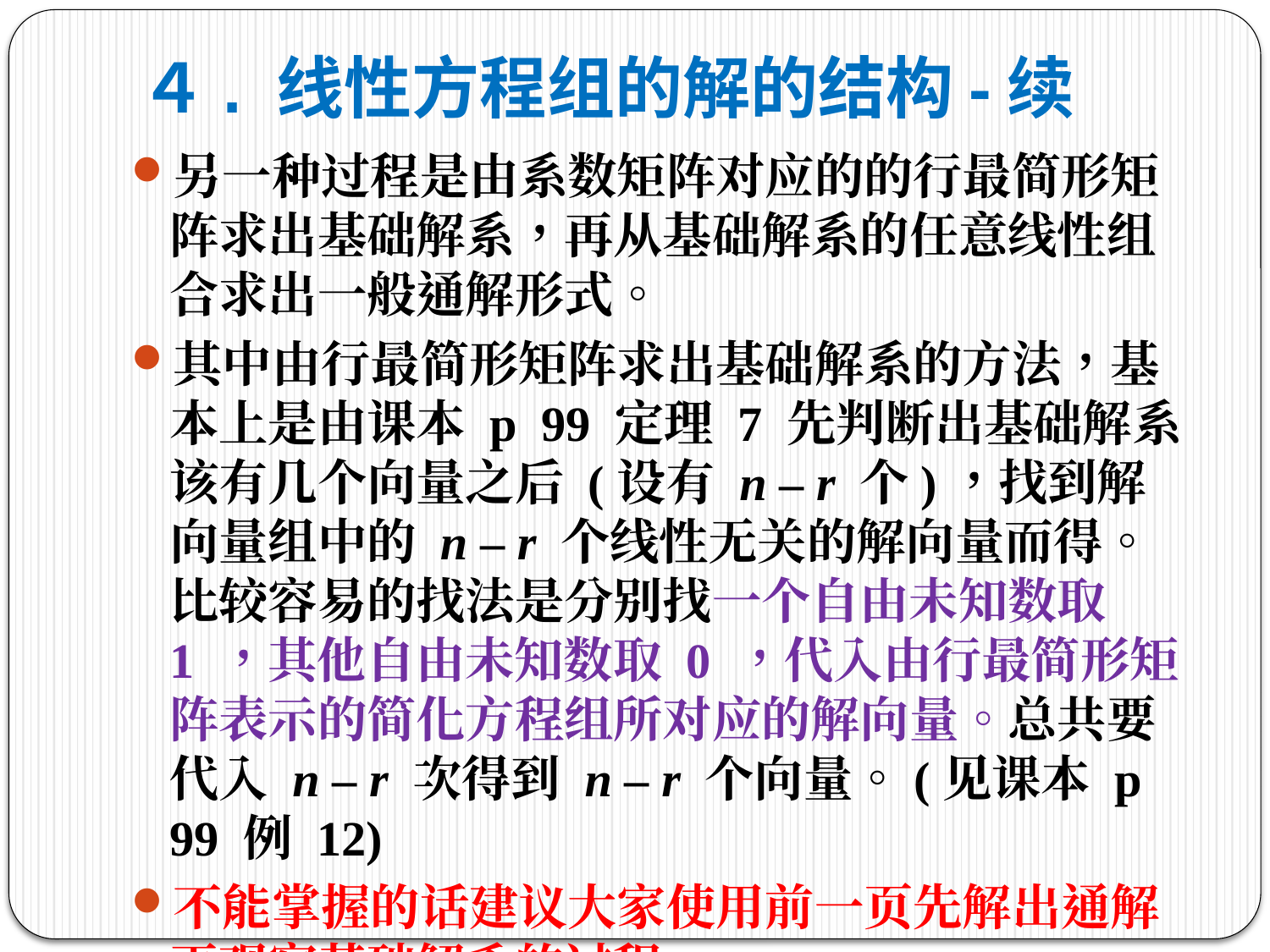

# ４. 线性方程组的解的结构-续
另一种过程是由系数矩阵对应的的行最简形矩阵求出基础解系，再从基础解系的任意线性组合求出一般通解形式。
其中由行最简形矩阵求出基础解系的方法，基本上是由课本 p  99 定理 7 先判断出基础解系该有几个向量之后 (设有 n – r 个)，找到解向量组中的 n – r 个线性无关的解向量而得。比较容易的找法是分别找一个自由未知数取 1 ，其他自由未知数取 0 ，代入由行最简形矩阵表示的简化方程组所对应的解向量。总共要代入 n – r 次得到 n – r 个向量。(见课本 p 99 例 12)
不能掌握的话建议大家使用前一页先解出通解再观察基础解系的过程。